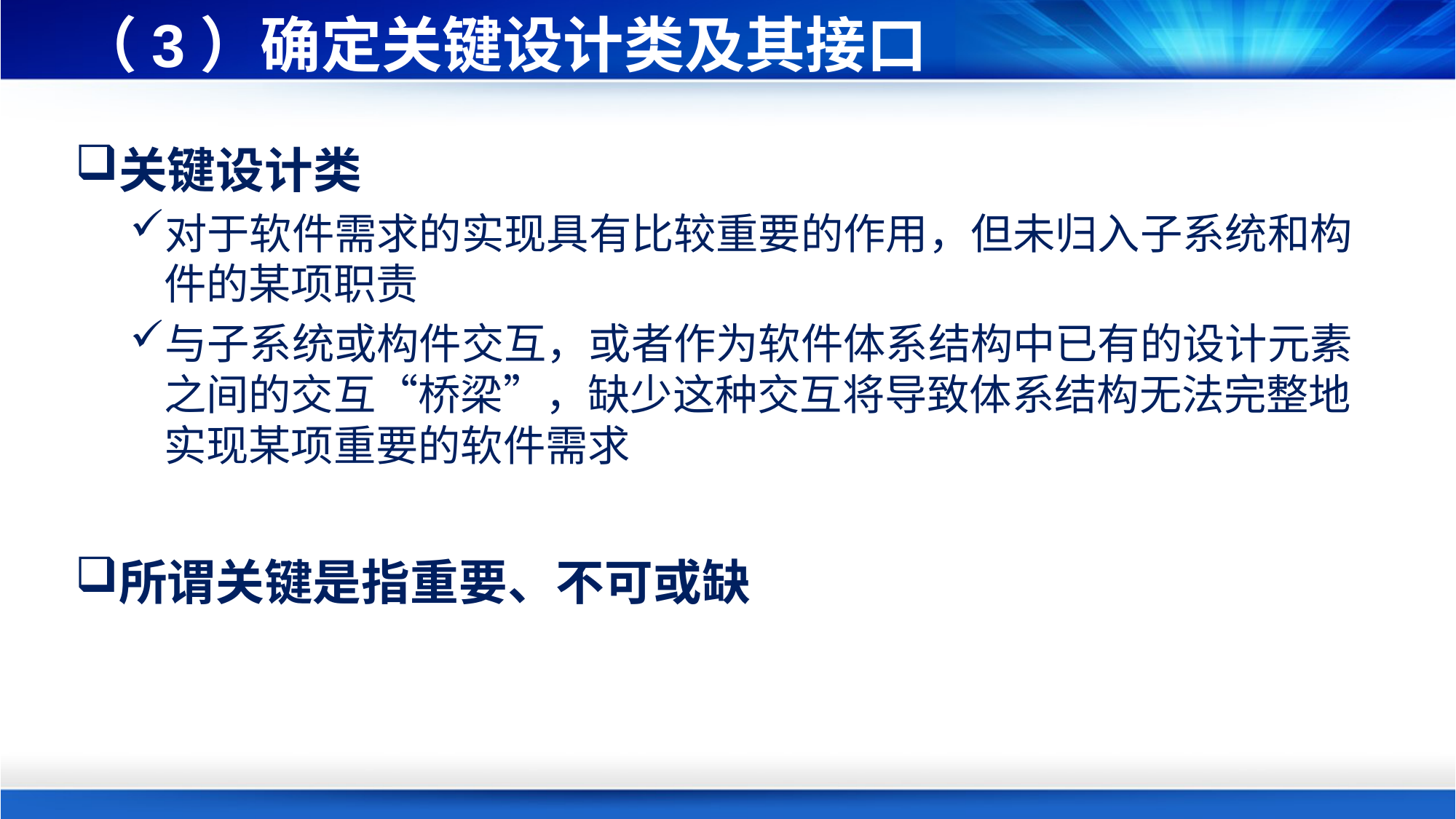

# （3）确定关键设计类及其接口
关键设计类
对于软件需求的实现具有比较重要的作用，但未归入子系统和构件的某项职责
与子系统或构件交互，或者作为软件体系结构中已有的设计元素之间的交互“桥梁”，缺少这种交互将导致体系结构无法完整地实现某项重要的软件需求

所谓关键是指重要、不可或缺